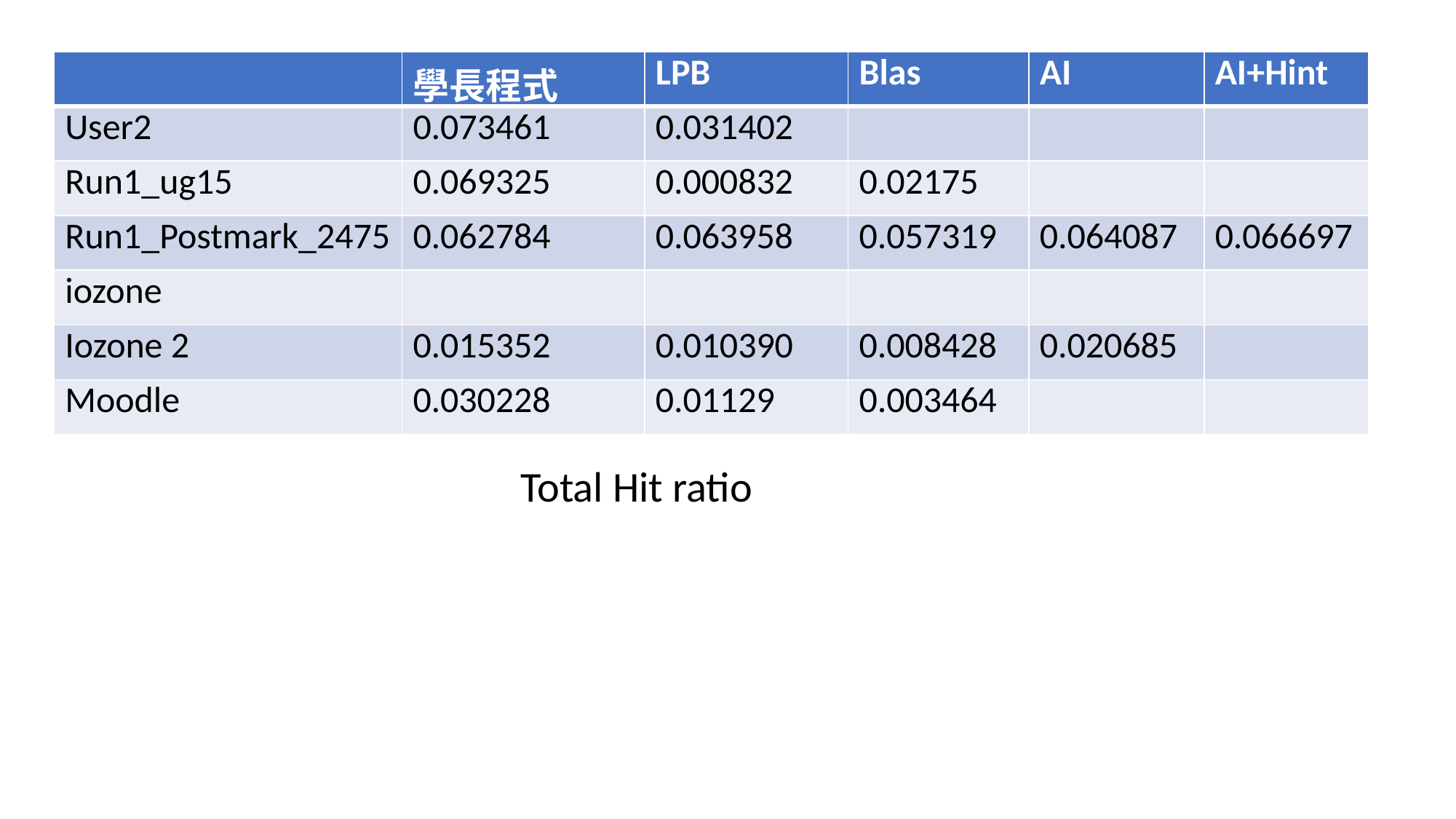

|  | 學長程式 | LPB | Blas | AI | AI+Hint |
| --- | --- | --- | --- | --- | --- |
| User2 | 0.073461 | 0.031402 |  |  |  |
| Run1\_ug15 | 0.069325 | 0.000832 | 0.02175 |  |  |
| Run1\_Postmark\_2475 | 0.062784 | 0.063958 | 0.057319 | 0.064087 | 0.066697 |
| iozone |  |  |  |  |  |
| Iozone 2 | 0.015352 | 0.010390 | 0.008428 | 0.020685 |  |
| Moodle | 0.030228 | 0.01129 | 0.003464 |  |  |
Total Hit ratio